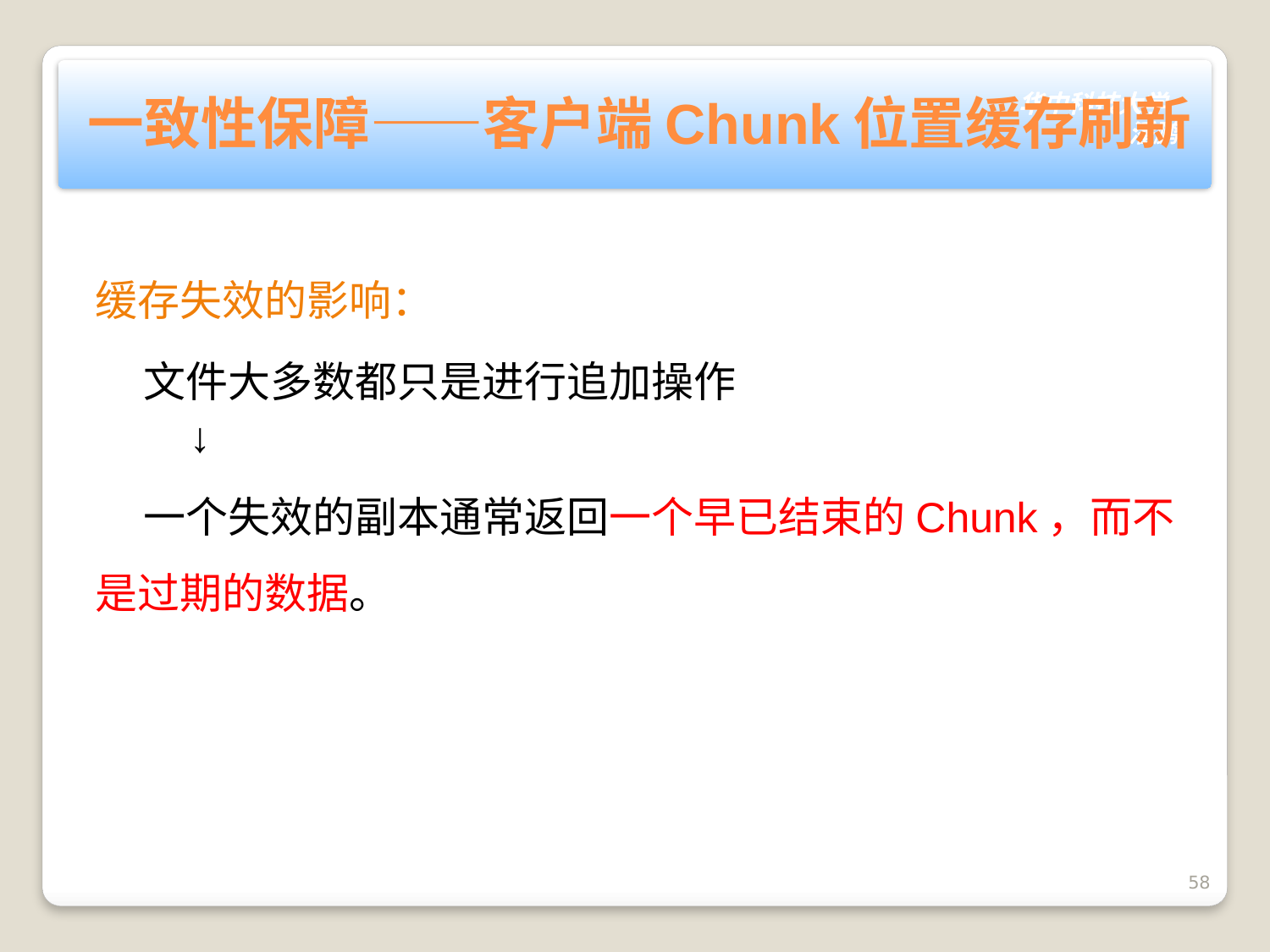

# 一致性保障——客户端Chunk位置缓存刷新
缓存失效的影响：
    文件大多数都只是进行追加操作
        ↓
    一个失效的副本通常返回一个早已结束的Chunk，而不是过期的数据。
58